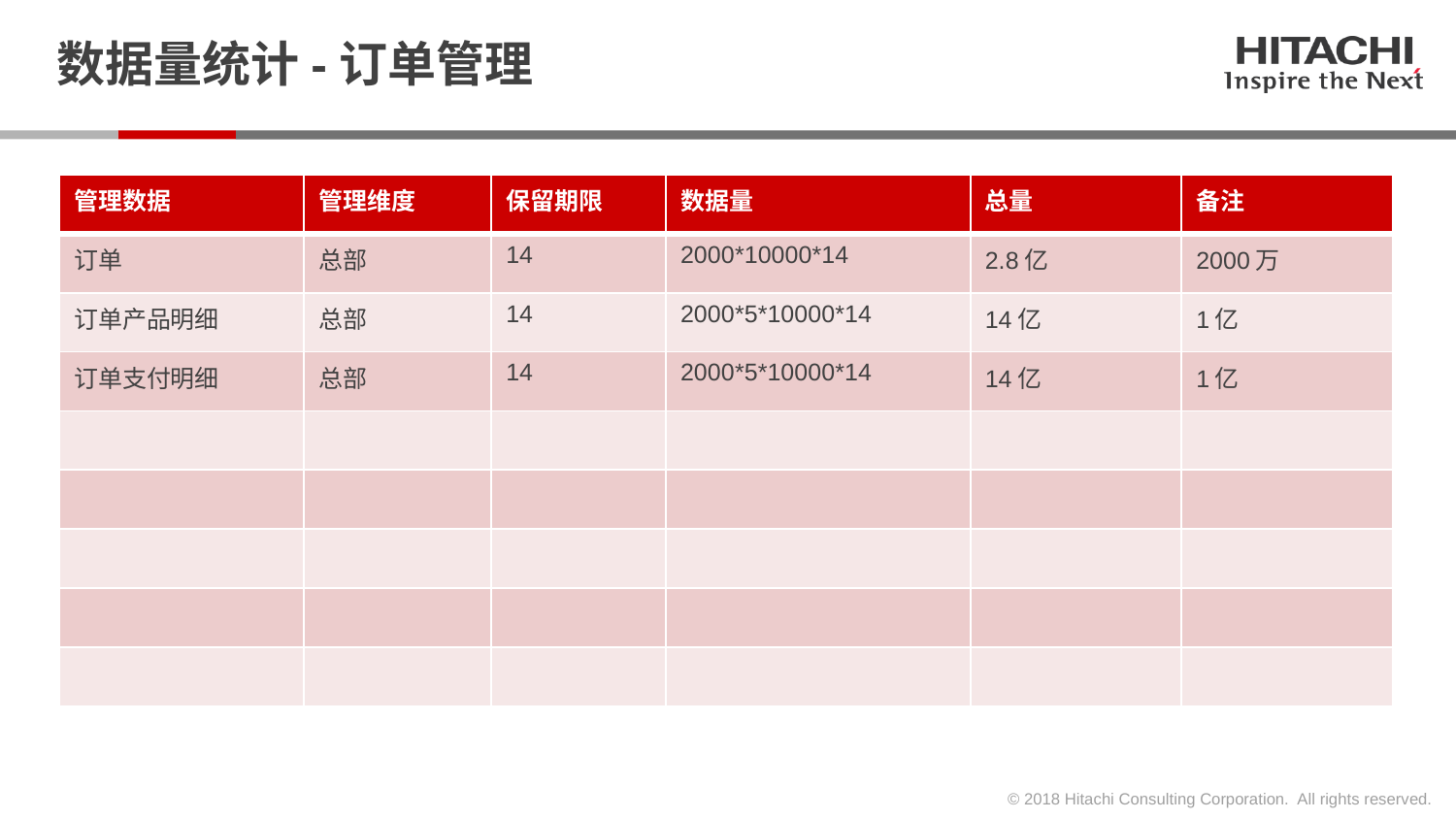

# 数据量统计-订单管理
| 管理数据 | 管理维度 | 保留期限 | 数据量 | 总量 | 备注 |
| --- | --- | --- | --- | --- | --- |
| 订单 | 总部 | 14 | 2000\*10000\*14 | 2.8亿 | 2000万 |
| 订单产品明细 | 总部 | 14 | 2000\*5\*10000\*14 | 14亿 | 1亿 |
| 订单支付明细 | 总部 | 14 | 2000\*5\*10000\*14 | 14亿 | 1亿 |
|  |  |  |  |  |  |
|  |  |  |  |  |  |
|  |  |  |  |  |  |
|  |  |  |  |  |  |
|  |  |  |  |  |  |